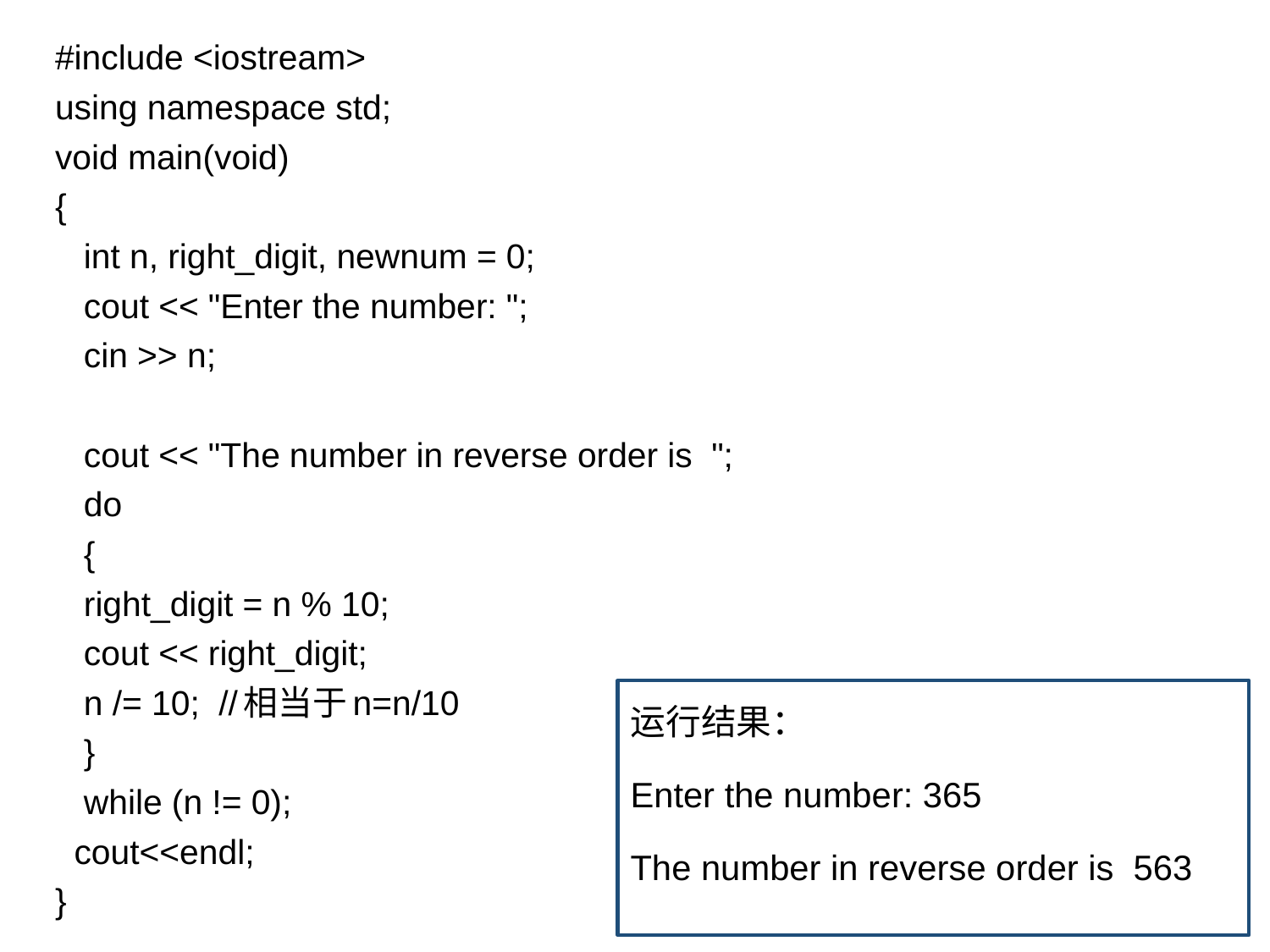

#include <iostream>
using namespace std;
void main(void)
{
	int n, right_digit, newnum = 0;
	cout << "Enter the number: ";
	cin >> n;

	cout << "The number in reverse order is  ";
	do
	{
		right_digit = n % 10;
		cout << right_digit;
		n /= 10;  //相当于n=n/10
	}
	while (n != 0);
  cout<<endl;
}
运行结果：
Enter the number: 365
The number in reverse order is  563

63
63